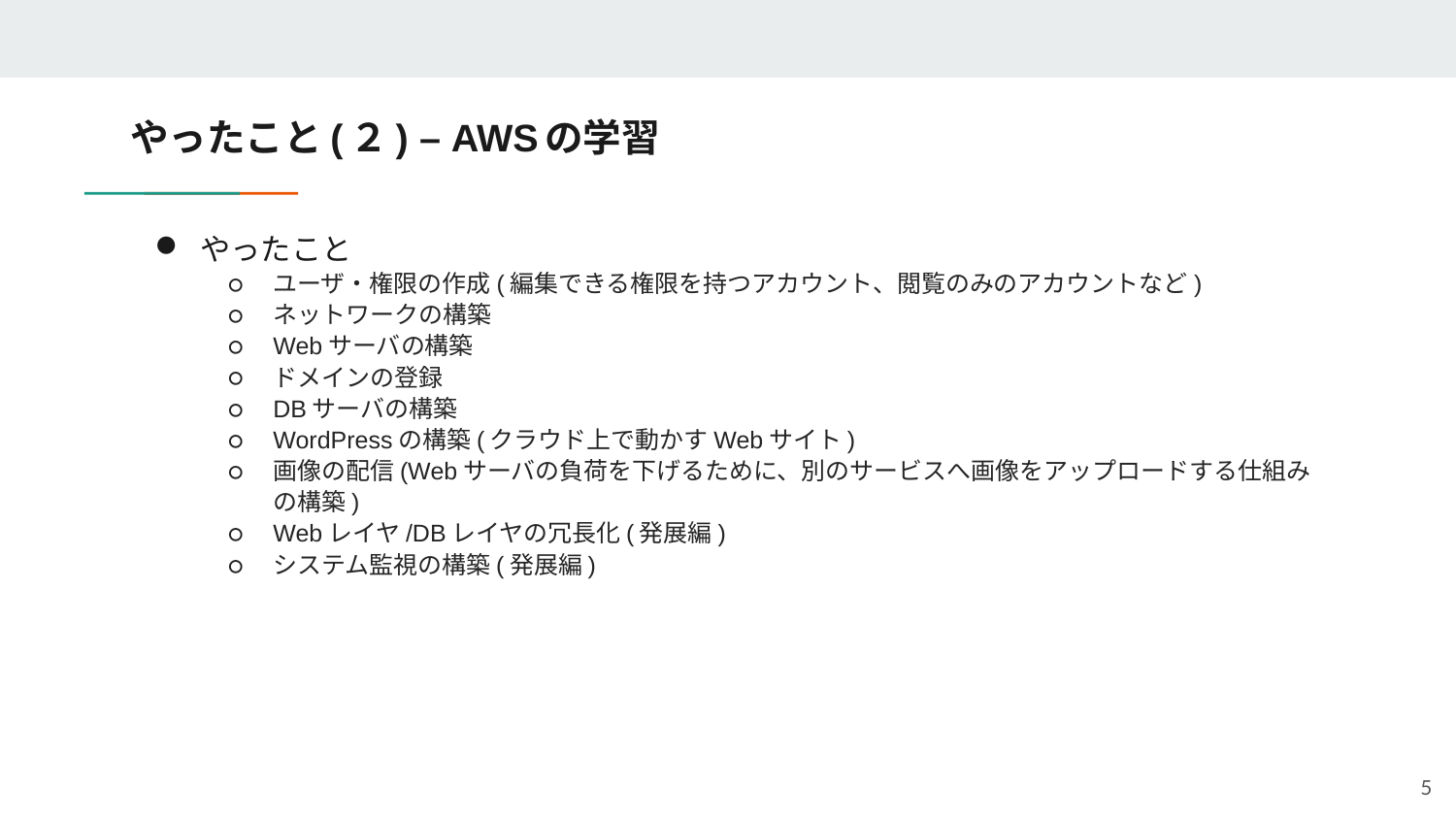

# やったこと(２) – AWSの学習
やったこと
ユーザ・権限の作成(編集できる権限を持つアカウント、閲覧のみのアカウントなど)
ネットワークの構築
Webサーバの構築
ドメインの登録
DBサーバの構築
WordPressの構築(クラウド上で動かすWebサイト)
画像の配信(Webサーバの負荷を下げるために、別のサービスへ画像をアップロードする仕組みの構築)
Webレイヤ/DBレイヤの冗長化(発展編)
システム監視の構築(発展編)
5